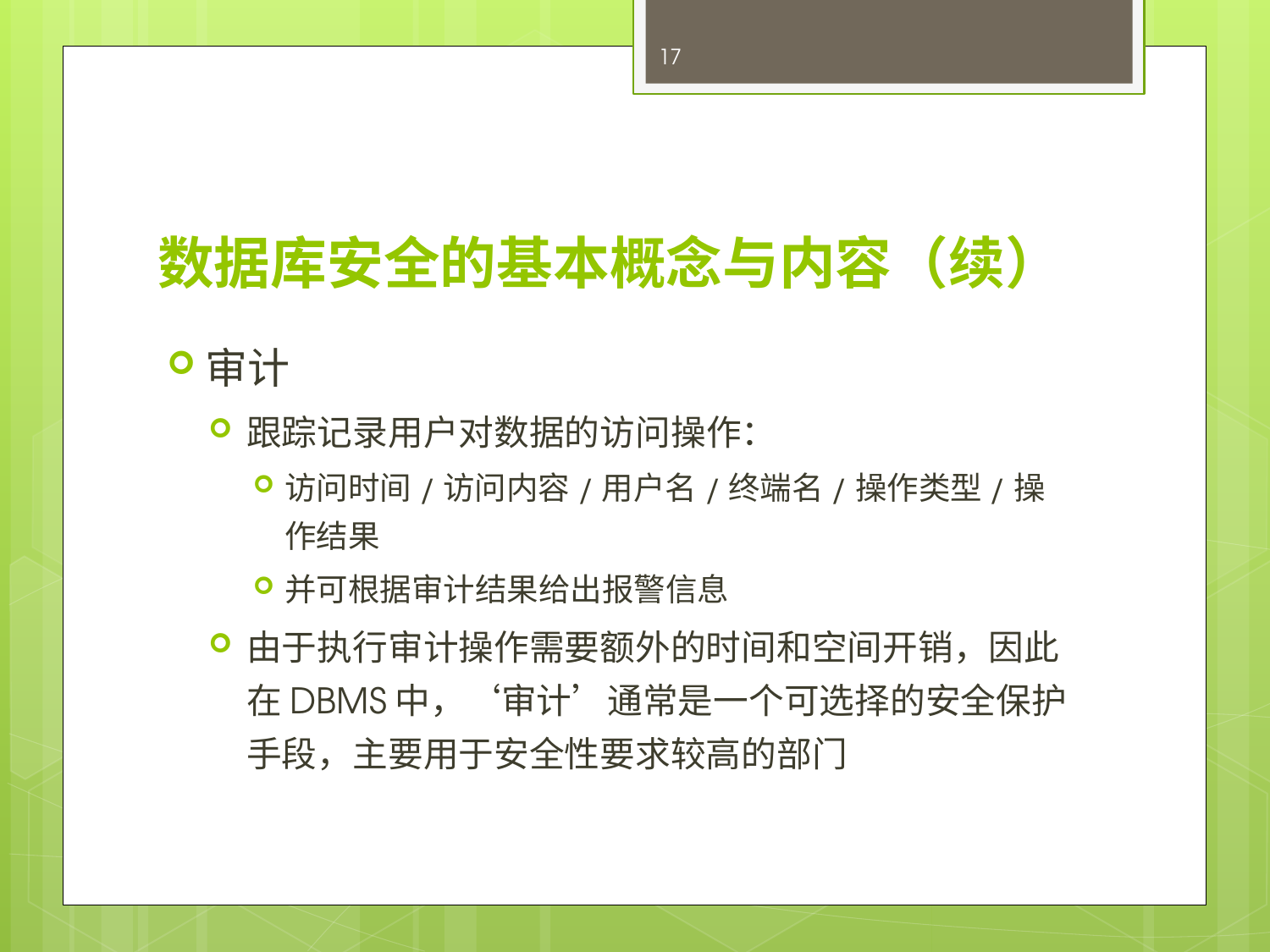

17
# 数据库安全的基本概念与内容（续）
审计
跟踪记录用户对数据的访问操作：
访问时间/访问内容/用户名/终端名/操作类型/操作结果
并可根据审计结果给出报警信息
由于执行审计操作需要额外的时间和空间开销，因此在DBMS中，‘审计’通常是一个可选择的安全保护手段，主要用于安全性要求较高的部门